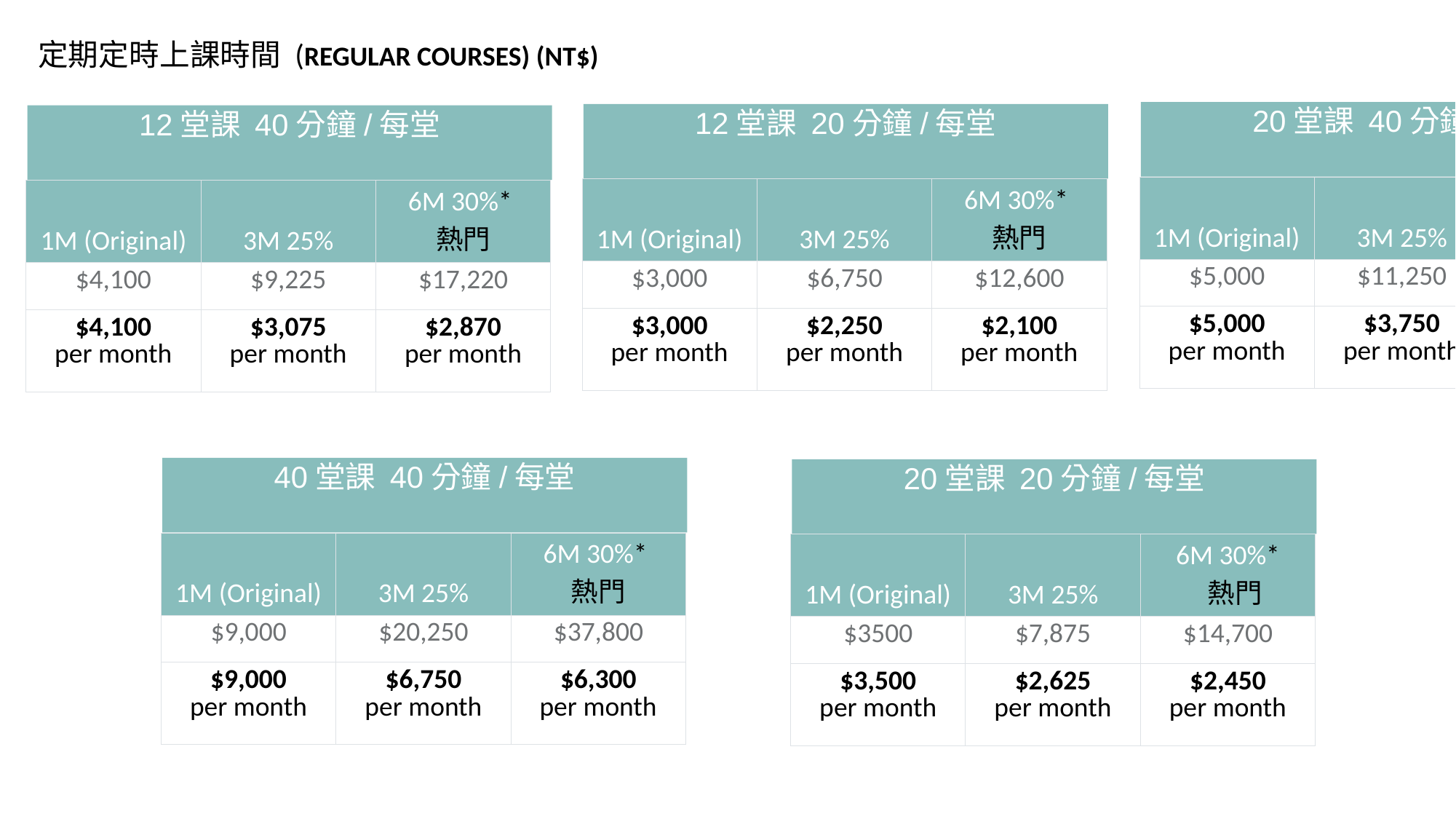

定期定時上課時間 (REGULAR COURSES) (NT$)
20堂課 40分鐘/每堂

12堂課 20分鐘/每堂

12堂課 40分鐘/每堂

| 1M (Original) | 3M 25% | 6M 30%\* 熱門 |
| --- | --- | --- |
| $5,000 | $11,250 | $21,000 |
| $5,000 per month | $3,750 per month | $3,500 per month |
| 1M (Original) | 3M 25% | 6M 30%\* 熱門 |
| --- | --- | --- |
| $3,000 | $6,750 | $12,600 |
| $3,000 per month | $2,250 per month | $2,100 per month |
| 1M (Original) | 3M 25% | 6M 30%\* 熱門 |
| --- | --- | --- |
| $4,100 | $9,225 | $17,220 |
| $4,100 per month | $3,075 per month | $2,870 per month |
40堂課 40分鐘/每堂

20堂課 20分鐘/每堂

| 1M (Original) | 3M 25% | 6M 30%\* 熱門 |
| --- | --- | --- |
| $9,000 | $20,250 | $37,800 |
| $9,000 per month | $6,750 per month | $6,300 per month |
| 1M (Original) | 3M 25% | 6M 30%\* 熱門 |
| --- | --- | --- |
| $3500 | $7,875 | $14,700 |
| $3,500 per month | $2,625 per month | $2,450 per month |